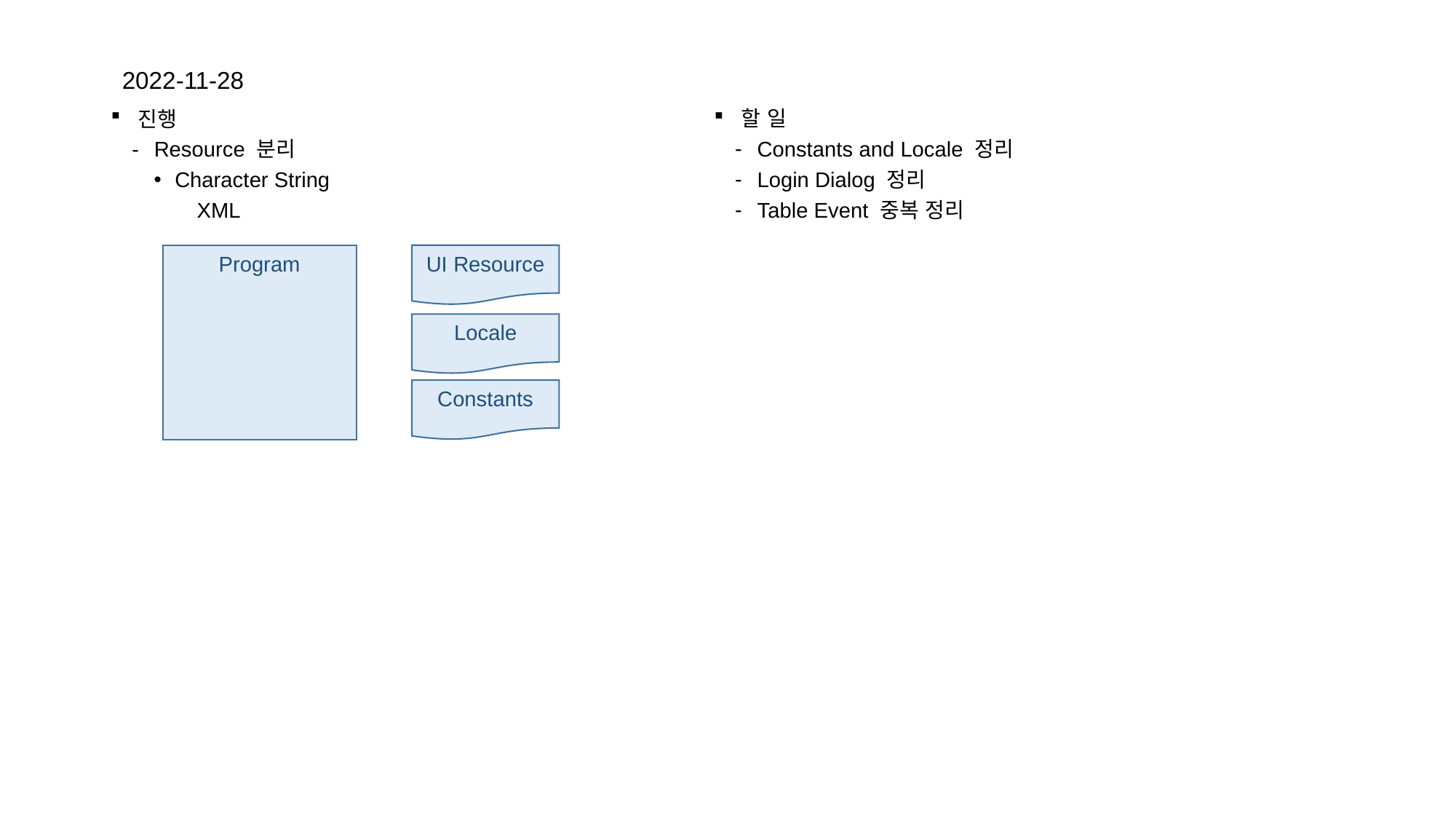

# 2022-11-28
할 일
Constants and Locale 정리
Login Dialog 정리
Table Event 중복 정리
진행
Resource 분리
Character String
XML
Program
UI Resource
Locale
Constants